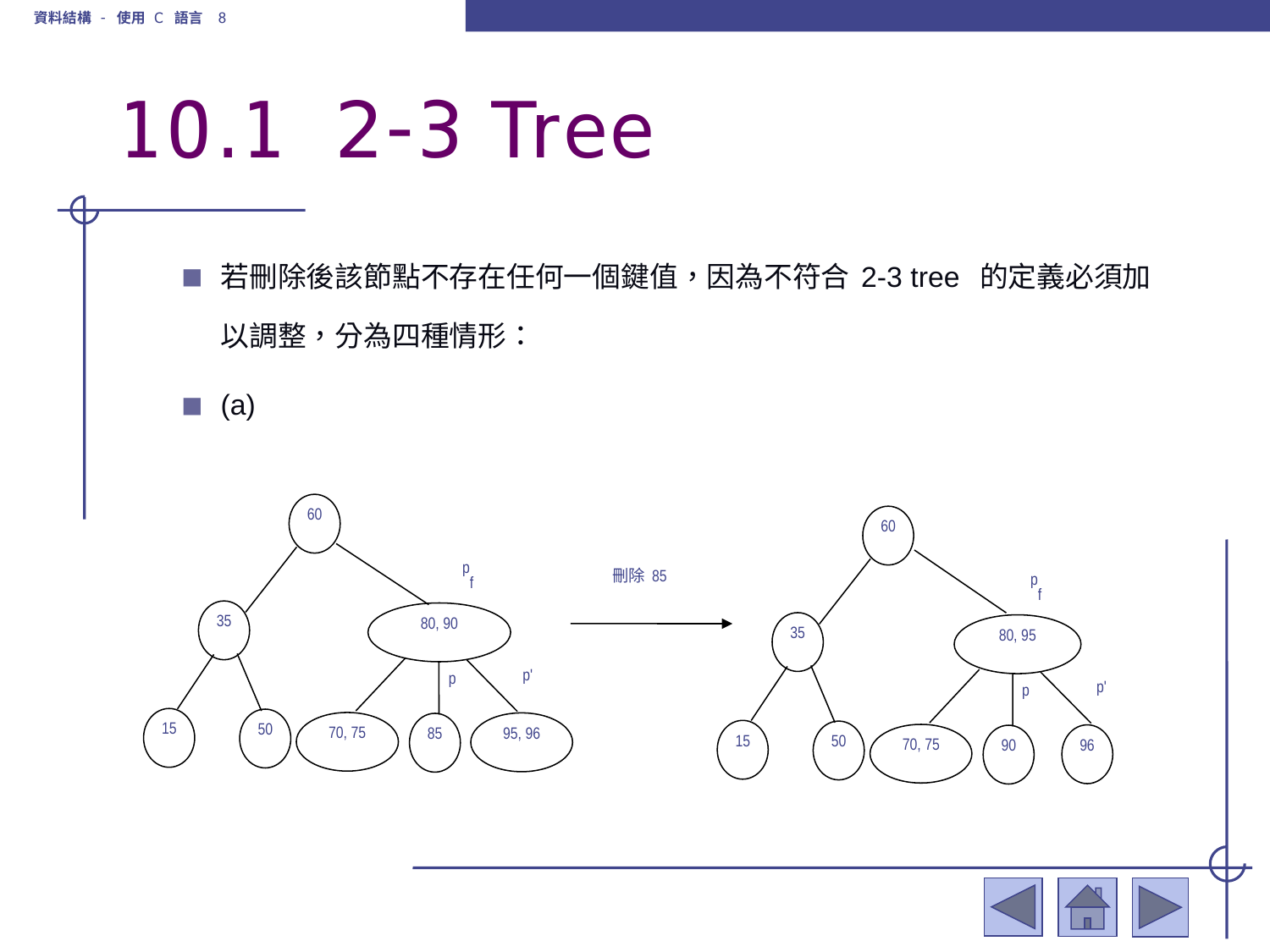

資料結構 - 使用 C 語言   8
# 10.1  2-3 Tree
若刪除後該節點不存在任何一個鍵值，因為不符合2-3 tree 的定義必須加以調整，分為四種情形：
(a)

60
60

pf
刪除85

pf
35
80, 90
35
80, 95

p'

p

p'
p
15
50
70, 75
95, 96
85
15
50
70, 75
96
90